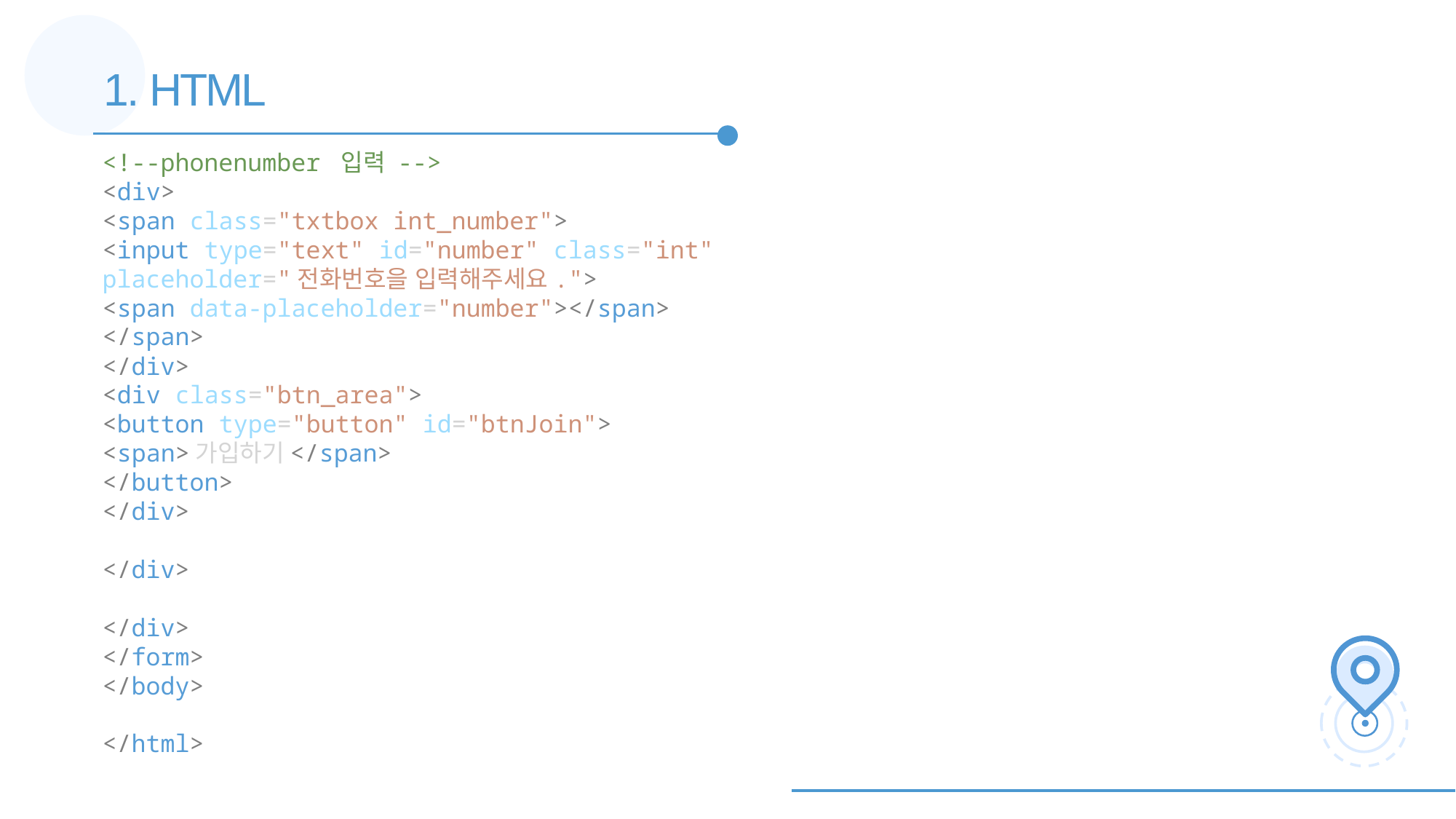

1. HTML

<!--phonenumber 입력 -->
<div>
<span class="txtbox int_number">
<input type="text" id="number" class="int" placeholder="전화번호을 입력해주세요.">
<span data-placeholder="number"></span>
</span>
</div>
<div class="btn_area">
<button type="button" id="btnJoin">
<span>가입하기</span>
</button>
</div>
</div>
</div>
</form>
</body>
</html>